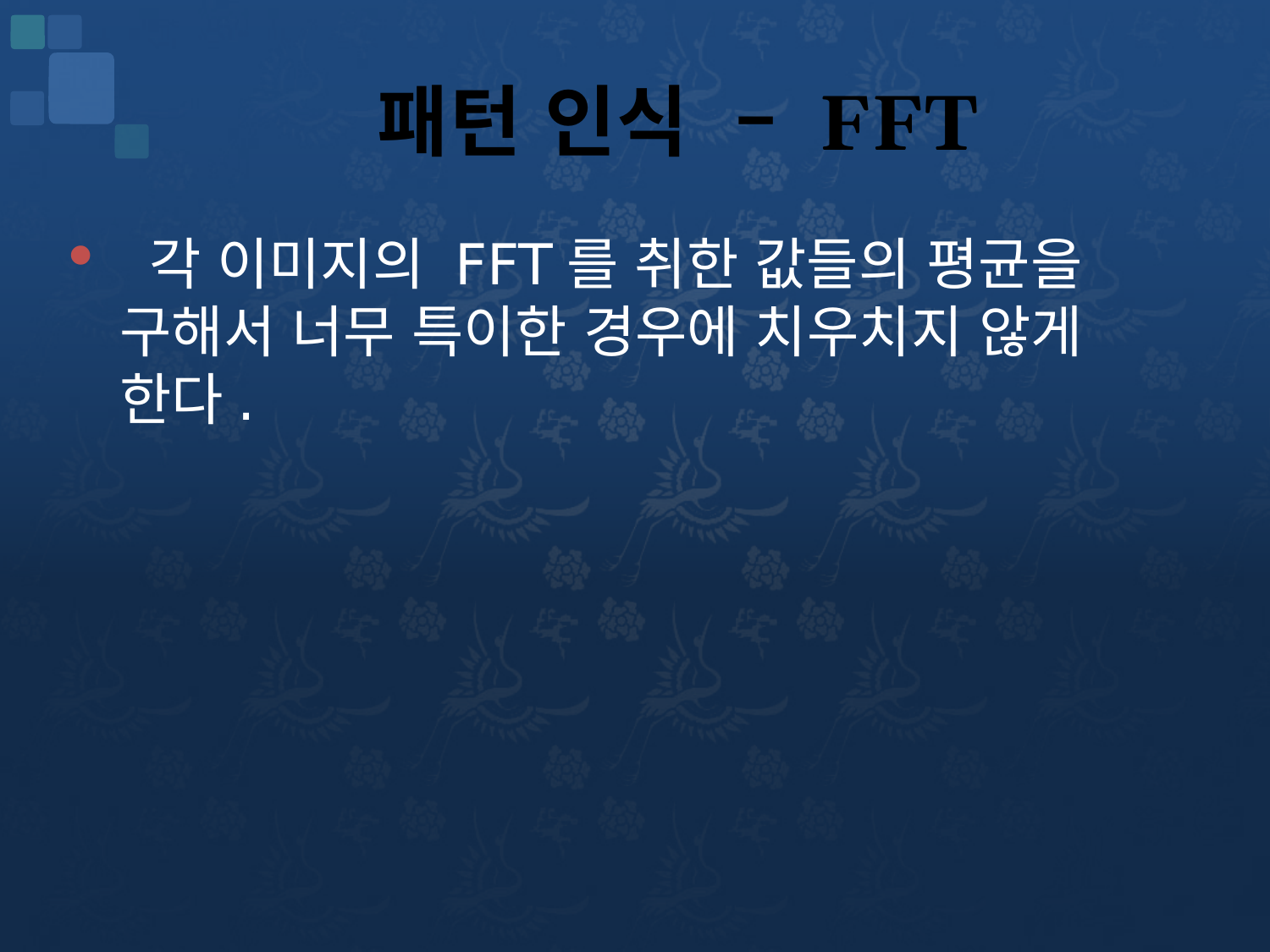

# 패턴 인식  – FFT
 각 이미지의 FFT를 취한 값들의 평균을 구해서 너무 특이한 경우에 치우치지 않게 한다.